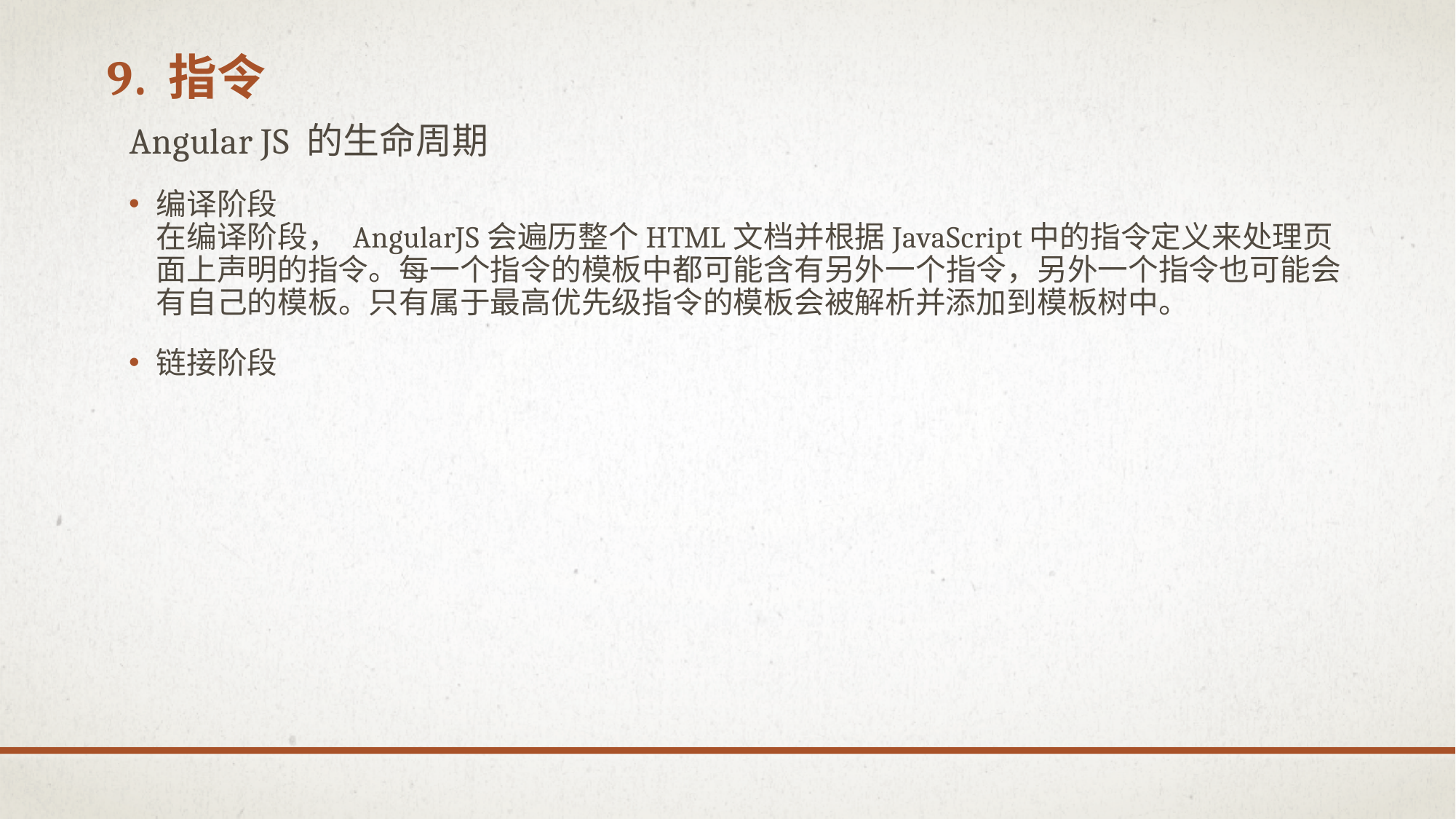

# 9. 指令
Angular JS 的生命周期
编译阶段
在编译阶段， AngularJS会遍历整个HTML文档并根据JavaScript中的指令定义来处理页面上声明的指令。每一个指令的模板中都可能含有另外一个指令，另外一个指令也可能会有自己的模板。只有属于最高优先级指令的模板会被解析并添加到模板树中。
链接阶段